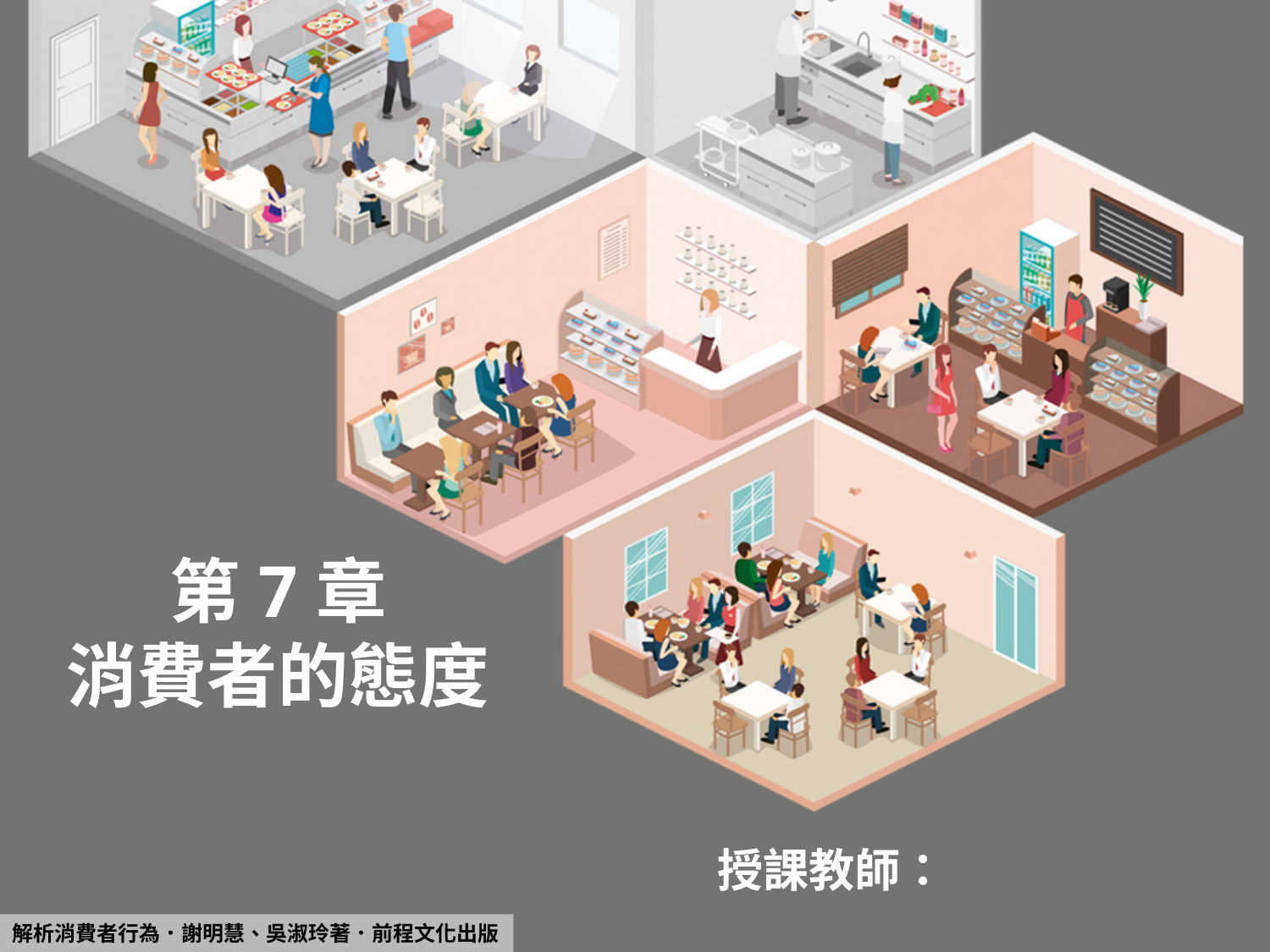

# 第7章 消費者的態度
授課教師：
解析消費者行為．謝明慧、吳淑玲著．前程文化出版